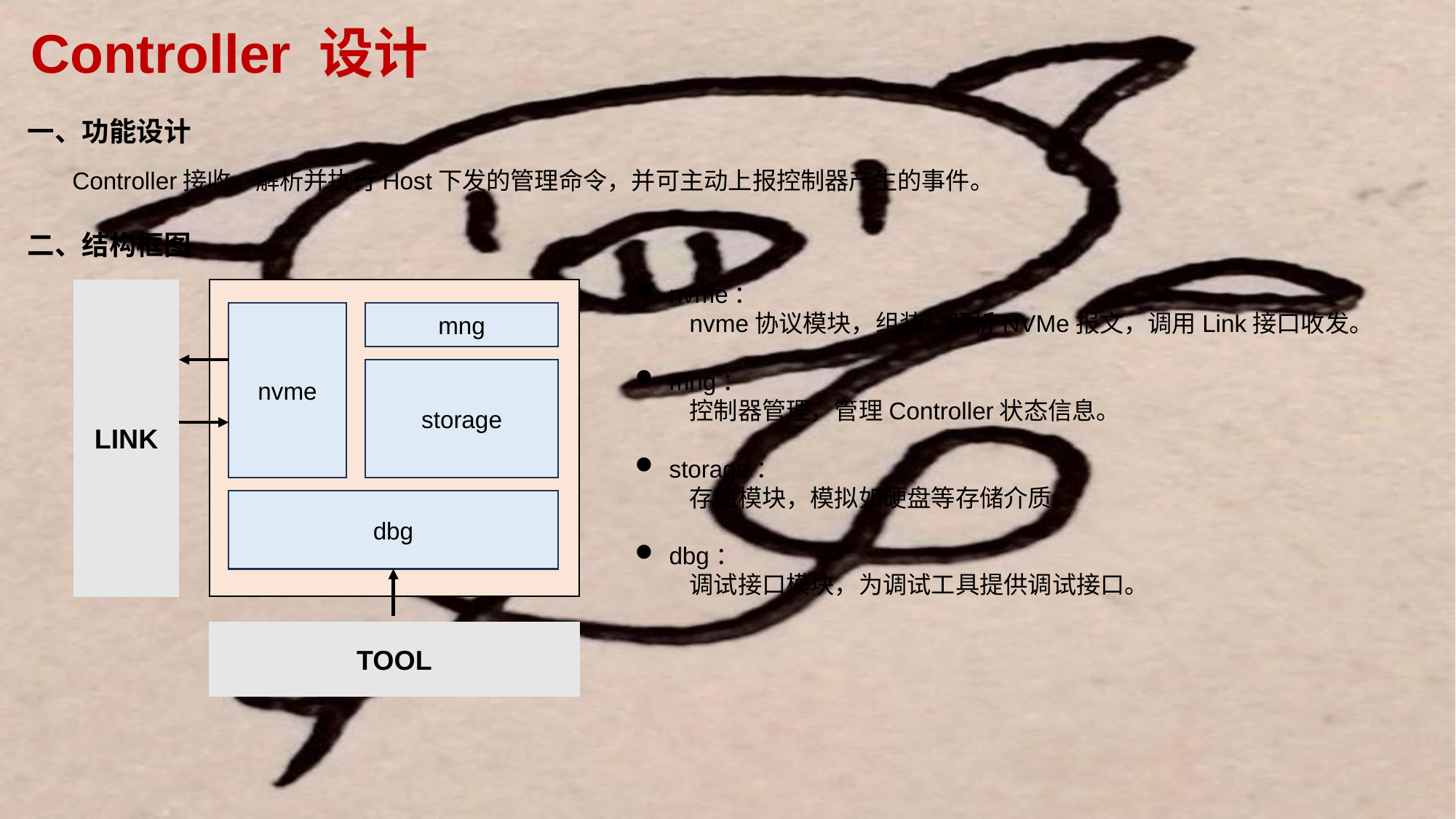

Controller 设计
一、功能设计
Controller接收、解析并执行Host下发的管理命令，并可主动上报控制器产生的事件。
二、结构框图
nvme：
nvme协议模块，组装、解析NVMe报文，调用Link接口收发。

mng：
控制器管理，管理Controller状态信息。

storage：
存储模块，模拟如硬盘等存储介质。

dbg：
调试接口模块，为调试工具提供调试接口。

LINK
mng
nvme
storage
dbg
TOOL